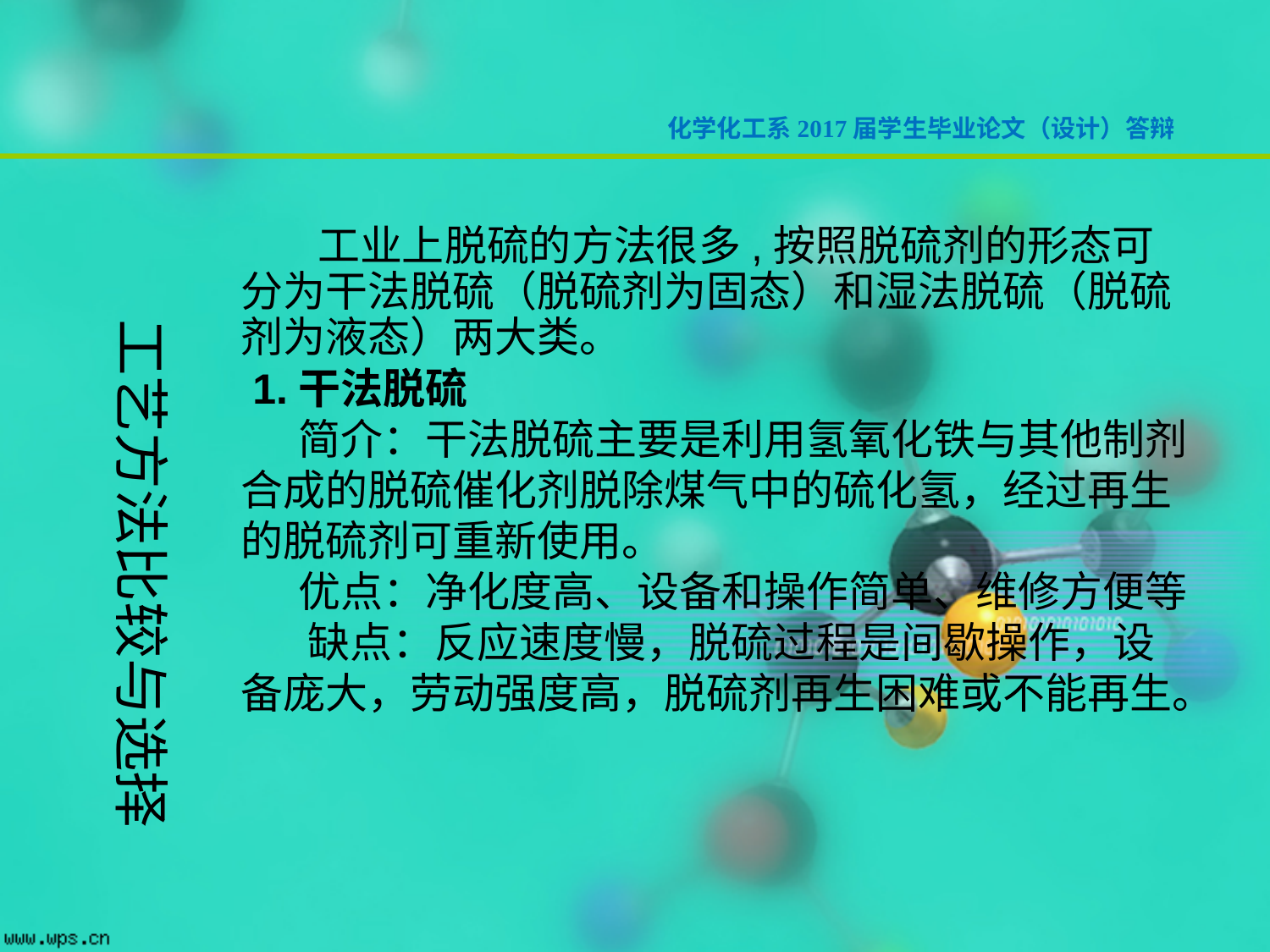

工业上脱硫的方法很多,按照脱硫剂的形态可分为干法脱硫（脱硫剂为固态）和湿法脱硫（脱硫剂为液态）两大类。
 1.干法脱硫
     简介：干法脱硫主要是利用氢氧化铁与其他制剂合成的脱硫催化剂脱除煤气中的硫化氢，经过再生的脱硫剂可重新使用。
     优点：净化度高、设备和操作简单、维修方便等
      缺点：反应速度慢，脱硫过程是间歇操作，设备庞大，劳动强度高，脱硫剂再生困难或不能再生。
工艺方法比较与选择